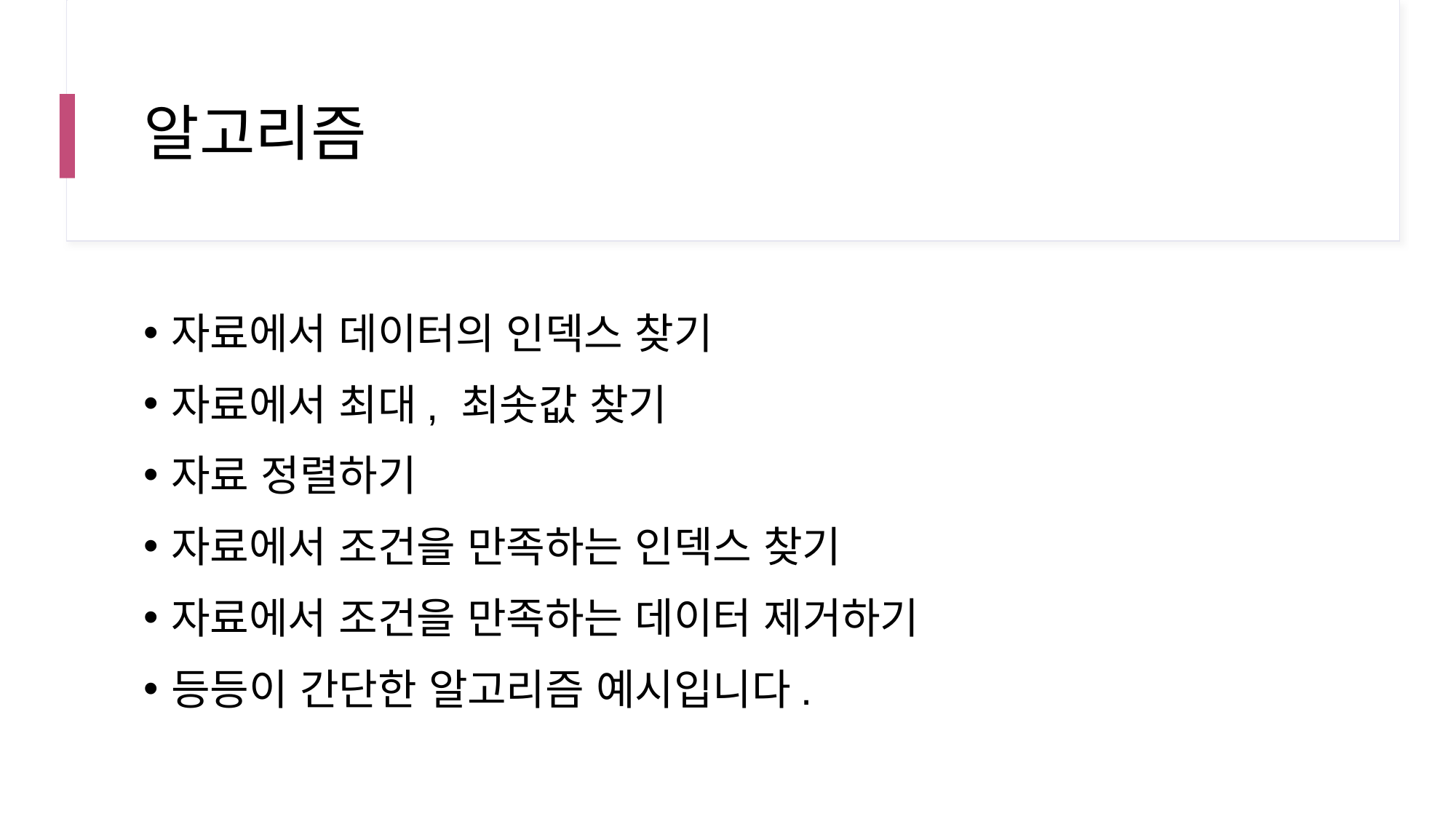

# 알고리즘
자료에서 데이터의 인덱스 찾기
자료에서 최대, 최솟값 찾기
자료 정렬하기
자료에서 조건을 만족하는 인덱스 찾기
자료에서 조건을 만족하는 데이터 제거하기
등등이 간단한 알고리즘 예시입니다.